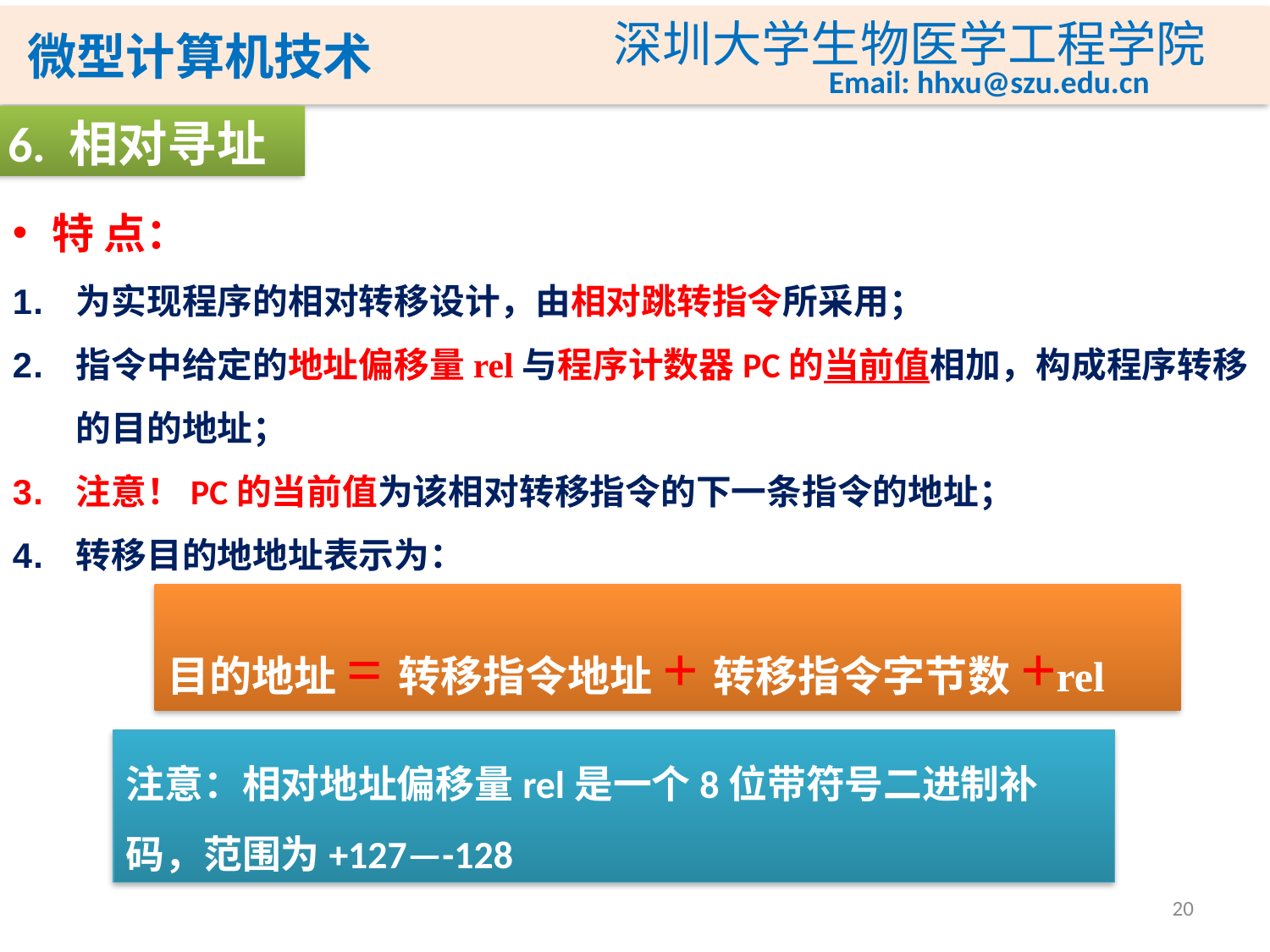

6. 相对寻址
特 点：
为实现程序的相对转移设计，由相对跳转指令所采用；
指令中给定的地址偏移量rel与程序计数器PC的当前值相加，构成程序转移的目的地址；
注意！PC的当前值为该相对转移指令的下一条指令的地址；
转移目的地地址表示为：
目的地址=转移指令地址+转移指令字节数+rel
注意：相对地址偏移量rel是一个8位带符号二进制补码，范围为+127—-128
20